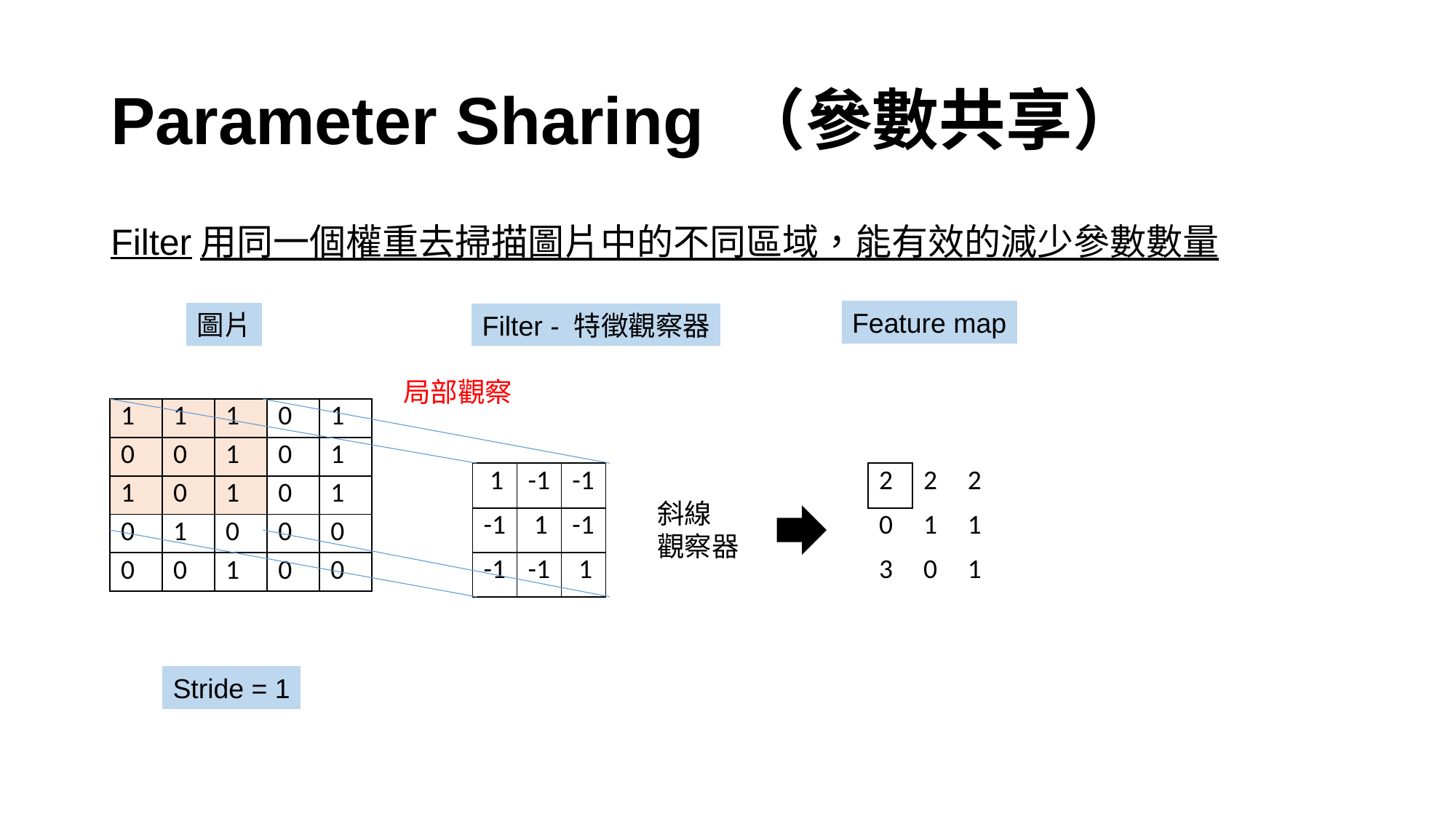

# Parameter Sharing （參數共享）
Filter用同一個權重去掃描圖片中的不同區域，能有效的減少參數數量

Feature map
圖片
Filter - 特徵觀察器
局部觀察
| 1 | 1 | 1 | 0 | 1 |
| --- | --- | --- | --- | --- |
| 0 | 0 | 1 | 0 | 1 |
| 1 | 0 | 1 | 0 | 1 |
| 0 | 1 | 0 | 0 | 0 |
| 0 | 0 | 1 | 0 | 0 |
| 2 | 2 | 2 |
| --- | --- | --- |
| 0 | 1 | 1 |
| 3 | 0 | 1 |
| 1 | -1 | -1 |
| --- | --- | --- |
| -1 | 1 | -1 |
| -1 | -1 | 1 |
斜線
觀察器

Stride = 1